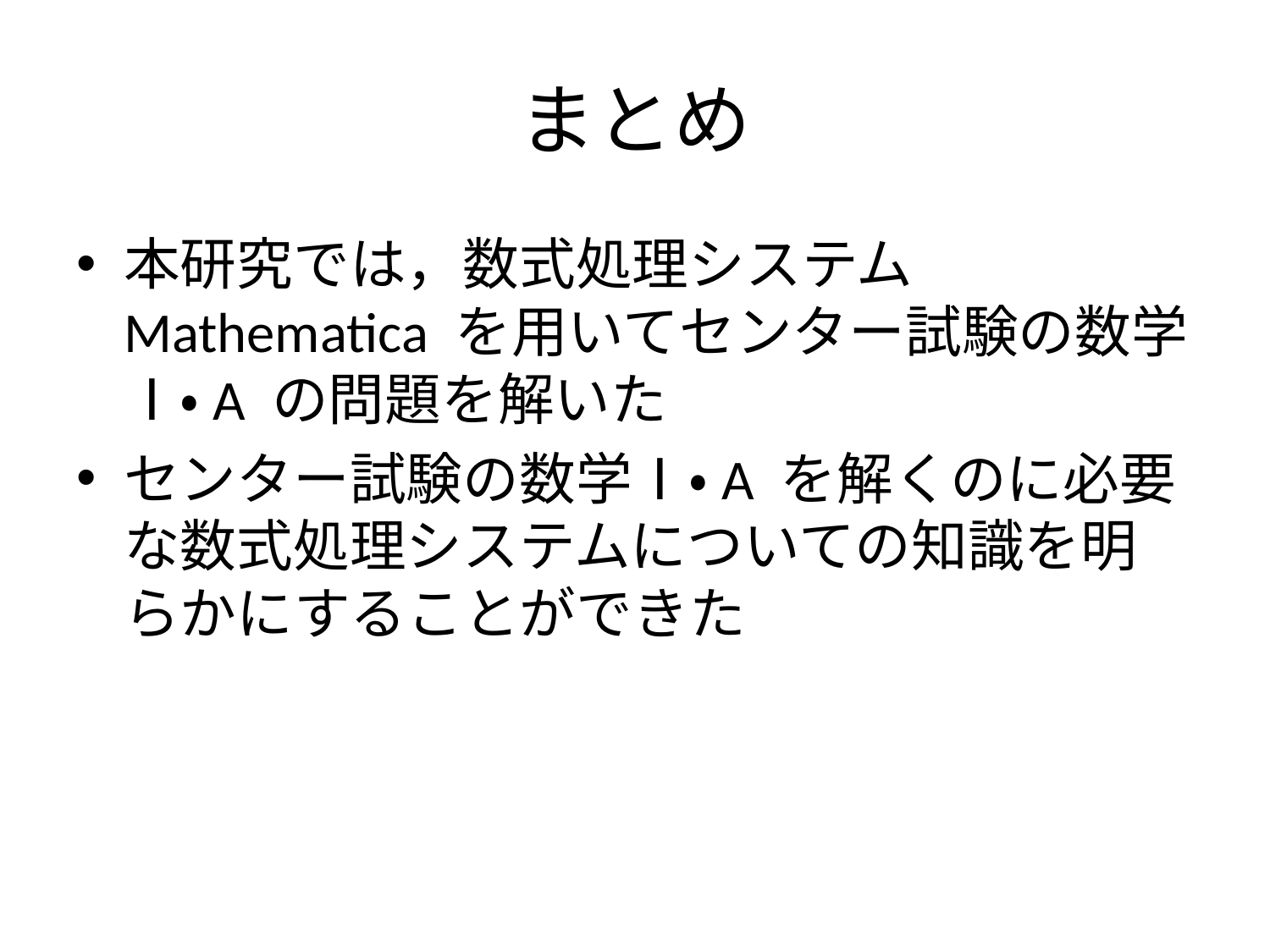

# まとめ
本研究では，数式処理システムMathematica を用いてセンター試験の数学Ⅰ・A の問題を解いた
センター試験の数学Ⅰ・A を解くのに必要な数式処理システムについての知識を明らかにすることができた